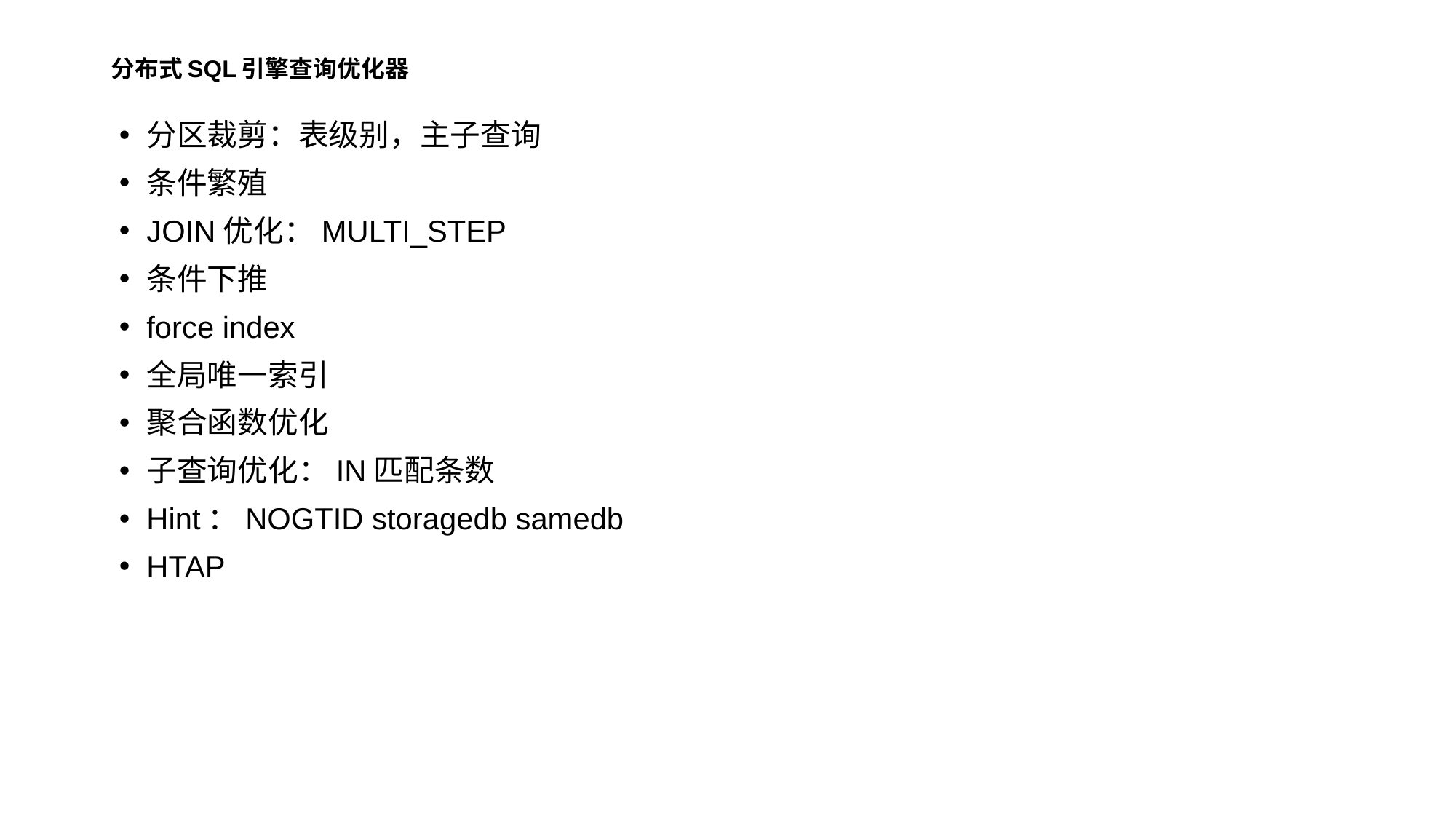

# 分布式SQL引擎查询优化器
分区裁剪：表级别，主子查询
条件繁殖
JOIN优化：MULTI_STEP
条件下推
force index
全局唯一索引
聚合函数优化
子查询优化：IN匹配条数
Hint：NOGTID storagedb samedb
HTAP